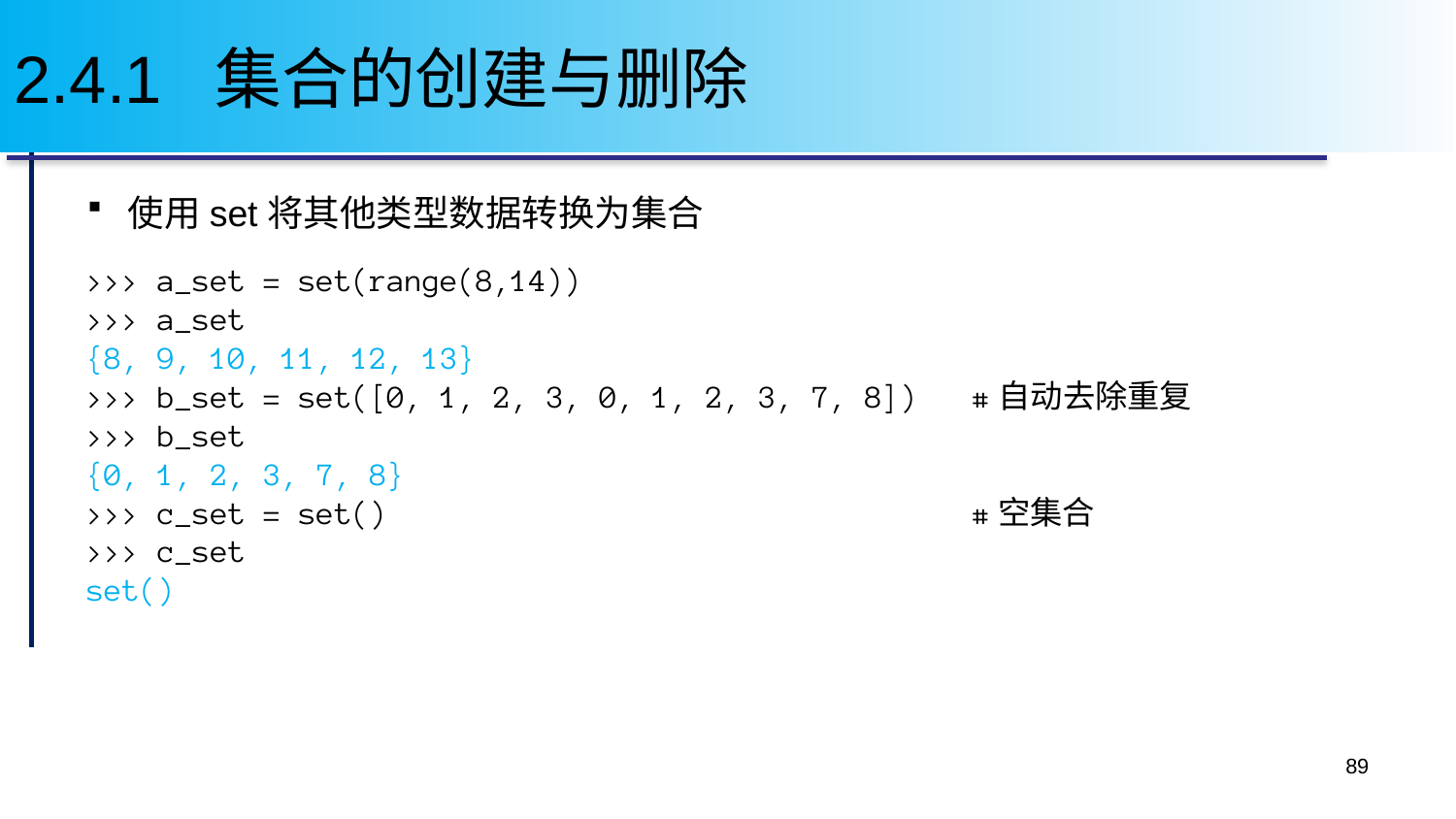

# 2.4.1  集合的创建与删除
使用set将其他类型数据转换为集合

>>> a_set = set(range(8,14))
>>> a_set
{8, 9, 10, 11, 12, 13}
>>> b_set = set([0, 1, 2, 3, 0, 1, 2, 3, 7, 8])   #自动去除重复
>>> b_set
{0, 1, 2, 3, 7, 8}
>>> c_set = set()                                 #空集合
>>> c_set
set()
89